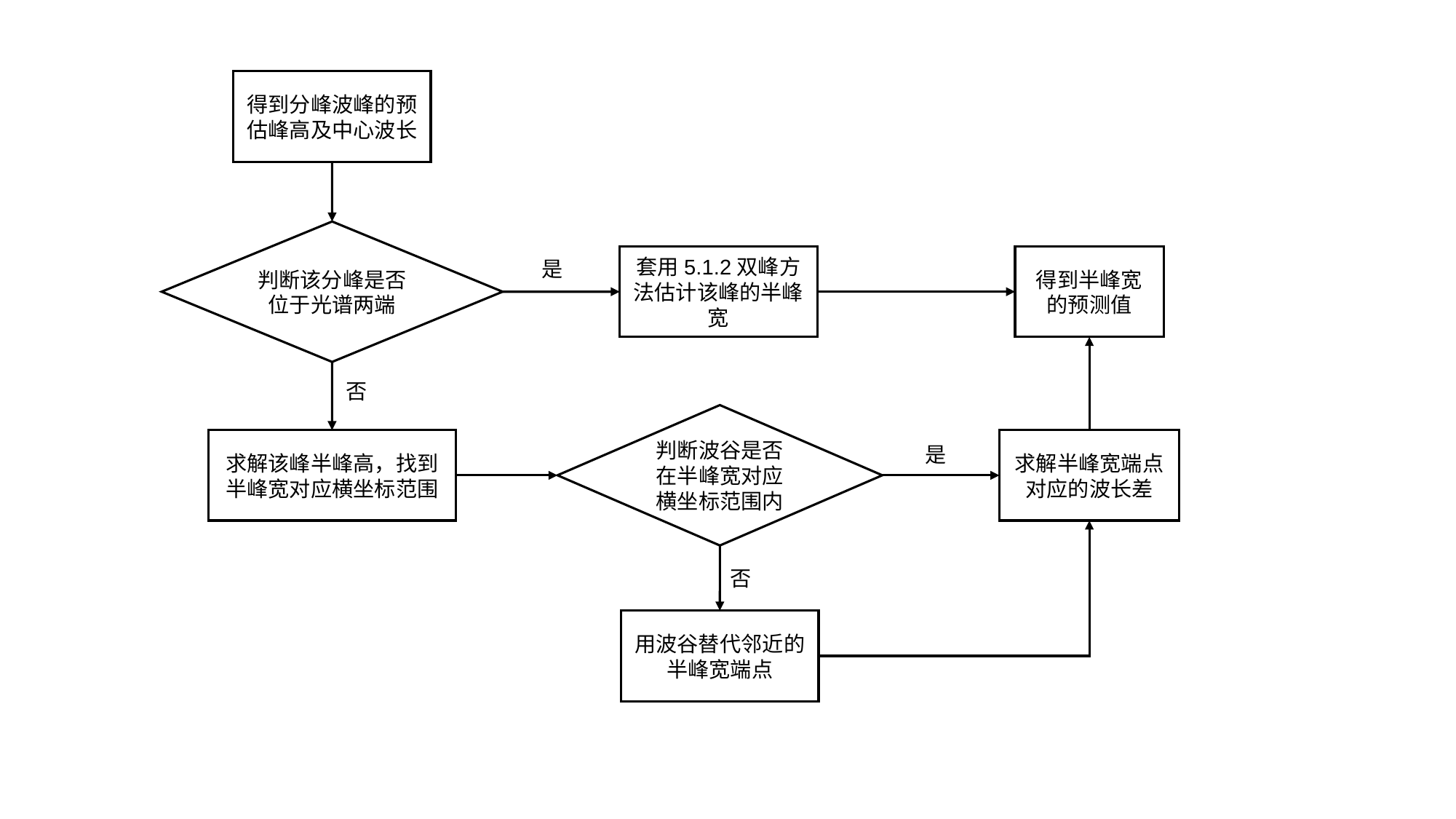

得到分峰波峰的预估峰高及中心波长
判断该分峰是否位于光谱两端
套用5.1.2双峰方法估计该峰的半峰宽
得到半峰宽的预测值
是
否
判断波谷是否在半峰宽对应横坐标范围内
求解该峰半峰高，找到半峰宽对应横坐标范围
求解半峰宽端点对应的波长差
是
否
用波谷替代邻近的半峰宽端点